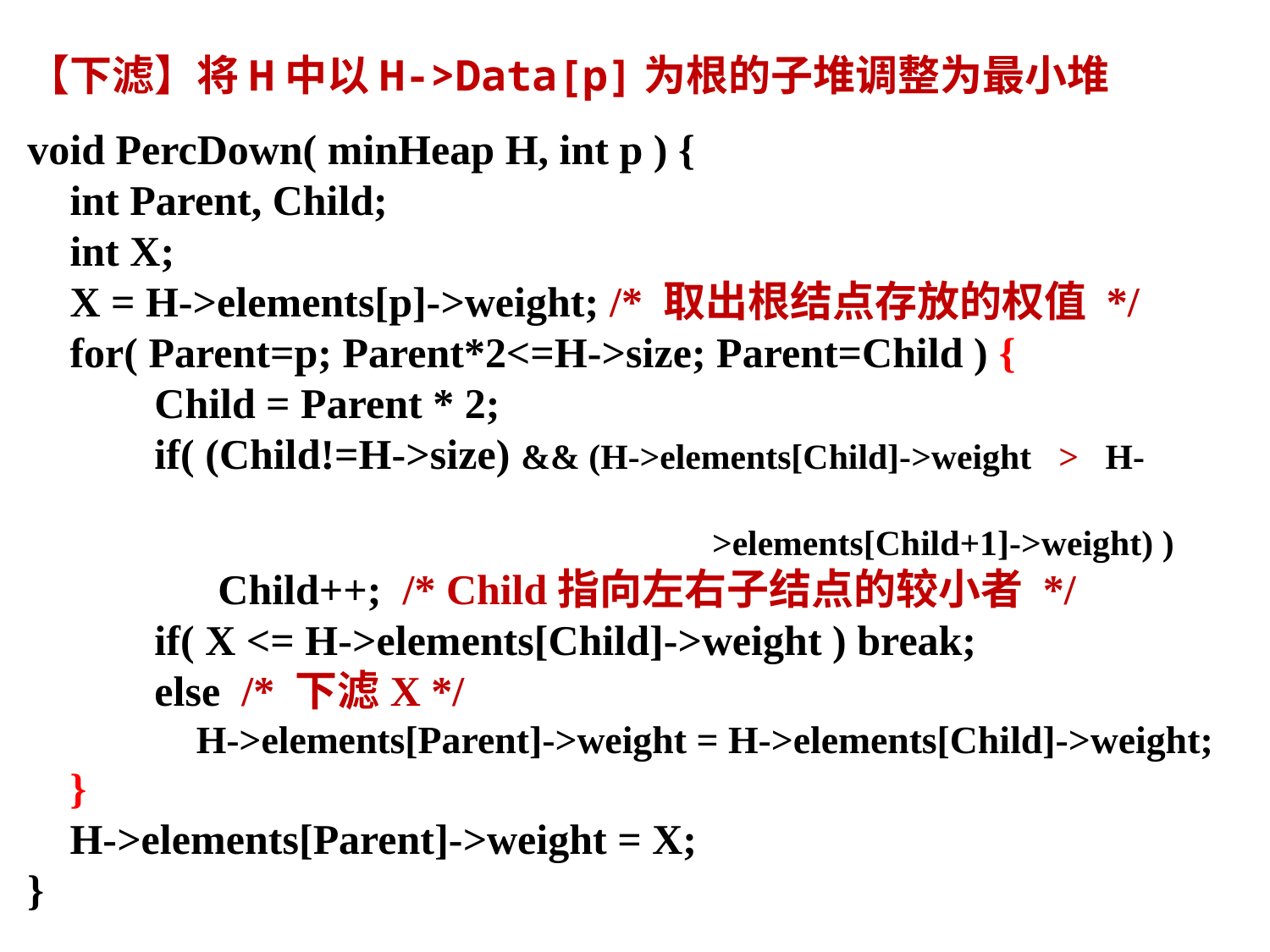

【下滤】将H中以H->Data[p]为根的子堆调整为最小堆
void PercDown( minHeap H, int p ) {
    int Parent, Child;
    int X;
    X = H->elements[p]->weight; /* 取出根结点存放的权值 */
    for( Parent=p; Parent*2<=H->size; Parent=Child ) {
            Child = Parent * 2;
            if( (Child!=H->size) && (H->elements[Child]->weight   >   H-
                                                                             >elements[Child+1]->weight) )
                  Child++;  /* Child指向左右子结点的较小者 */
            if( X <= H->elements[Child]->weight ) break;
            else  /* 下滤X */
                   H->elements[Parent]->weight = H->elements[Child]->weight;
    }
    H->elements[Parent]->weight = X;
}